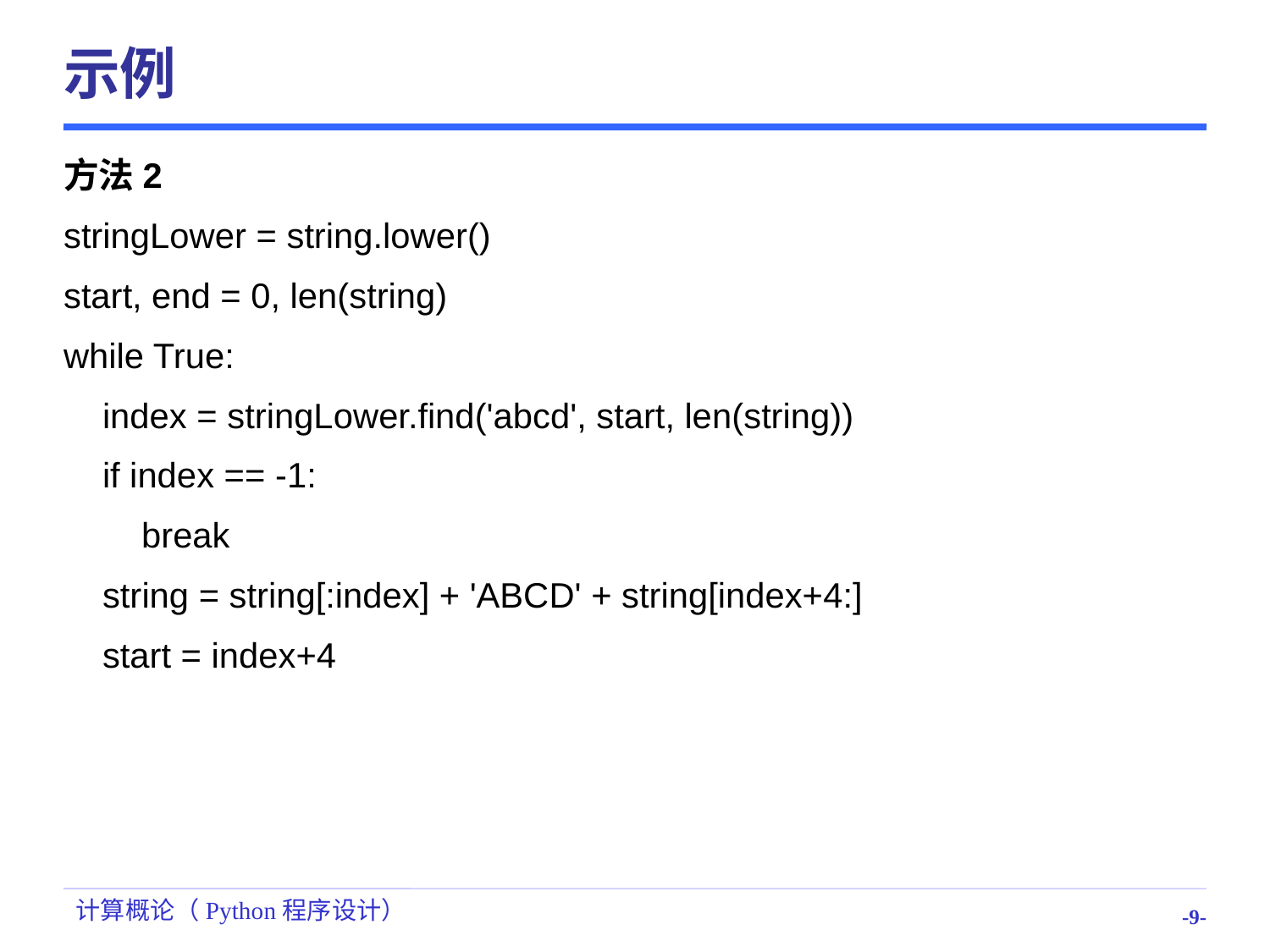

# 示例
方法2
stringLower = string.lower()
start, end = 0, len(string)
while True:
    index = stringLower.find('abcd', start, len(string))
    if index == -1:
        break
    string = string[:index] + 'ABCD' + string[index+4:]
    start = index+4